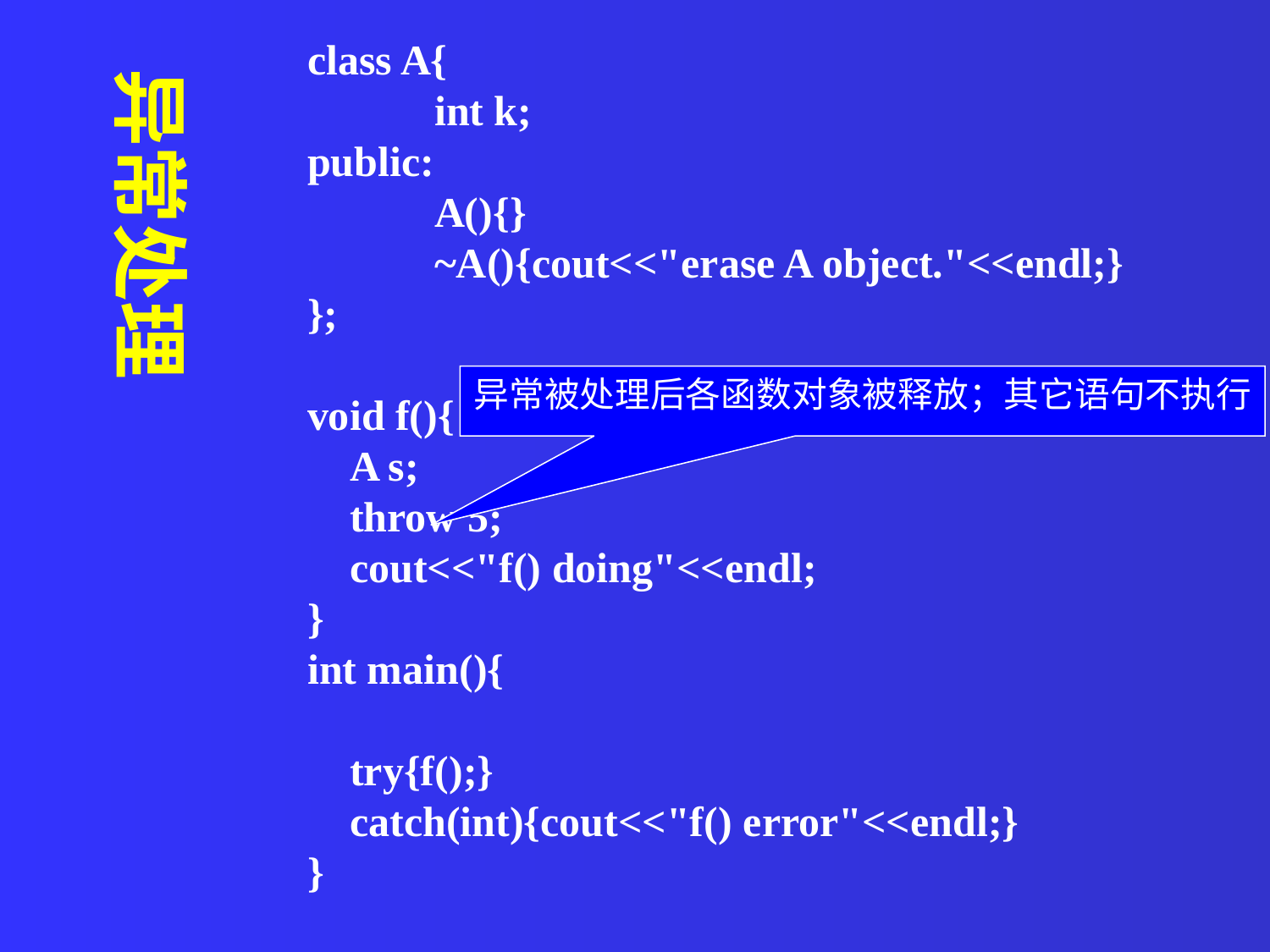

class A{
            int k;
public:
	A(){}
	~A(){cout<<"erase A object."<<endl;}
};

void f(){
    A s;
    throw 5;
    cout<<"f() doing"<<endl;
}
int main(){

    try{f();}
    catch(int){cout<<"f() error"<<endl;}
}
异常处理
异常被处理后各函数对象被释放；其它语句不执行